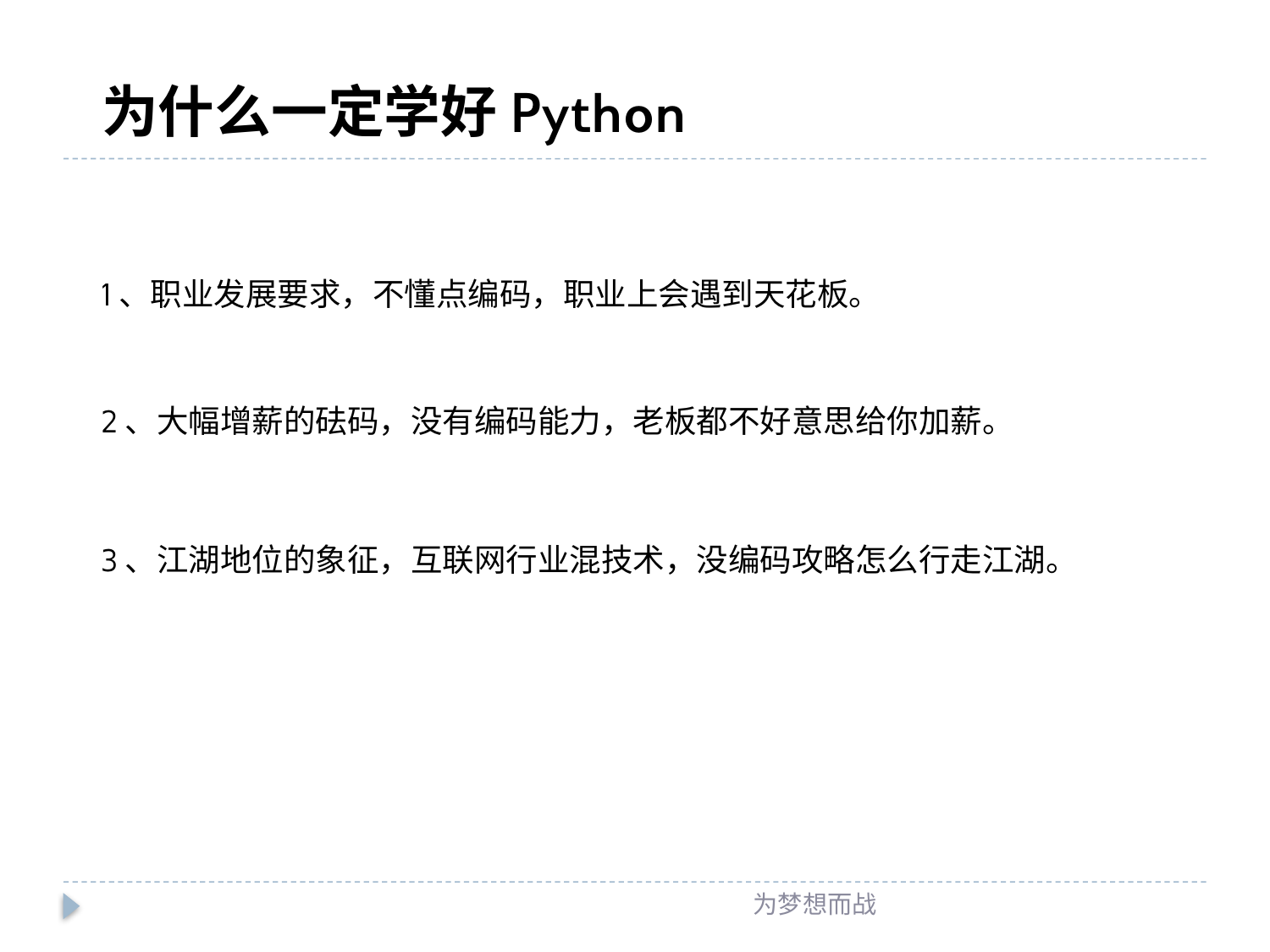

为什么一定学好Python
1、职业发展要求，不懂点编码，职业上会遇到天花板。
2、大幅增薪的砝码，没有编码能力，老板都不好意思给你加薪。
3、江湖地位的象征，互联网行业混技术，没编码攻略怎么行走江湖。
为梦想而战